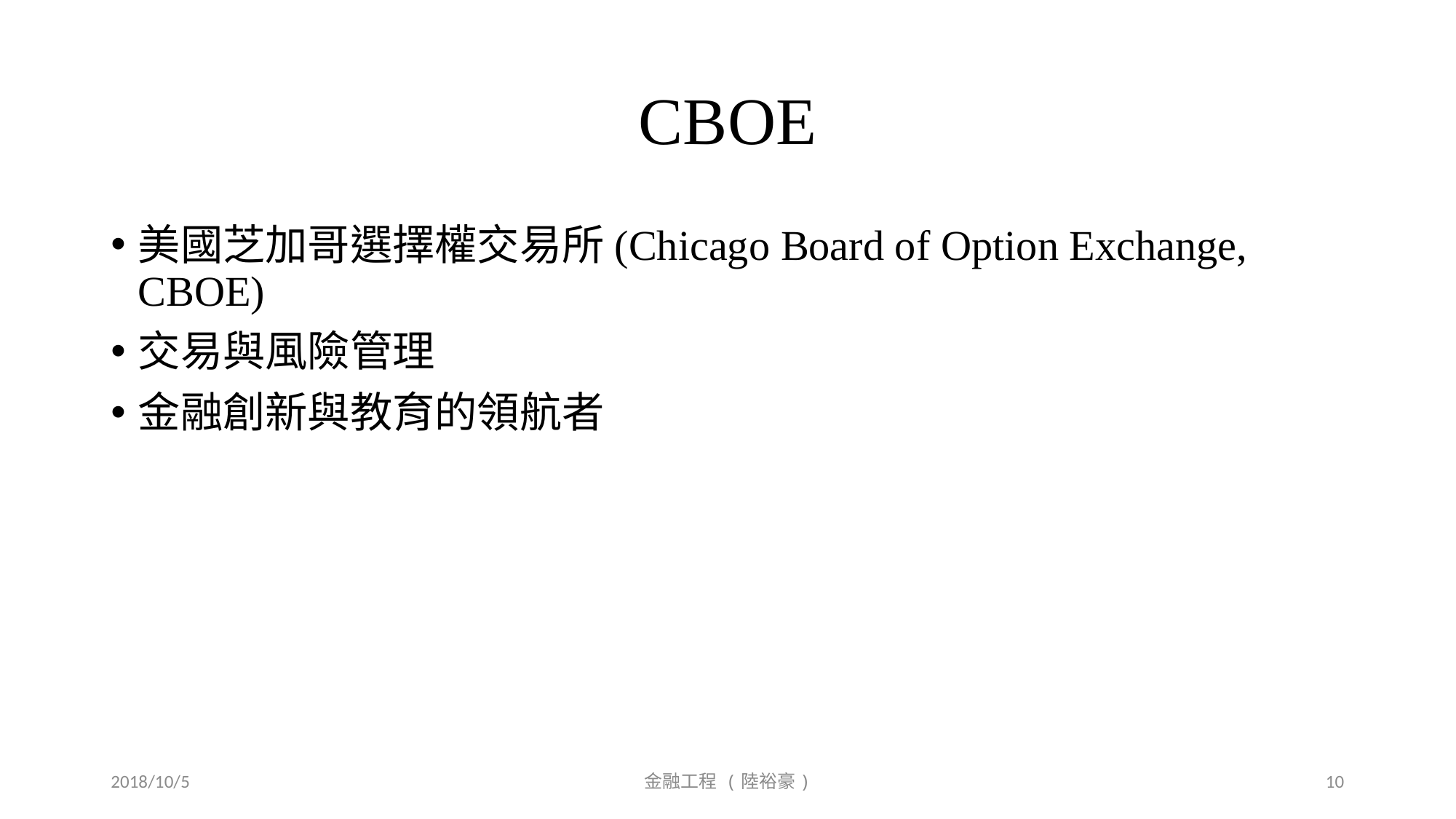

# CBOE
美國芝加哥選擇權交易所(Chicago Board of Option Exchange, CBOE)
交易與風險管理
金融創新與教育的領航者
2018/10/5
金融工程 (陸裕豪)
10